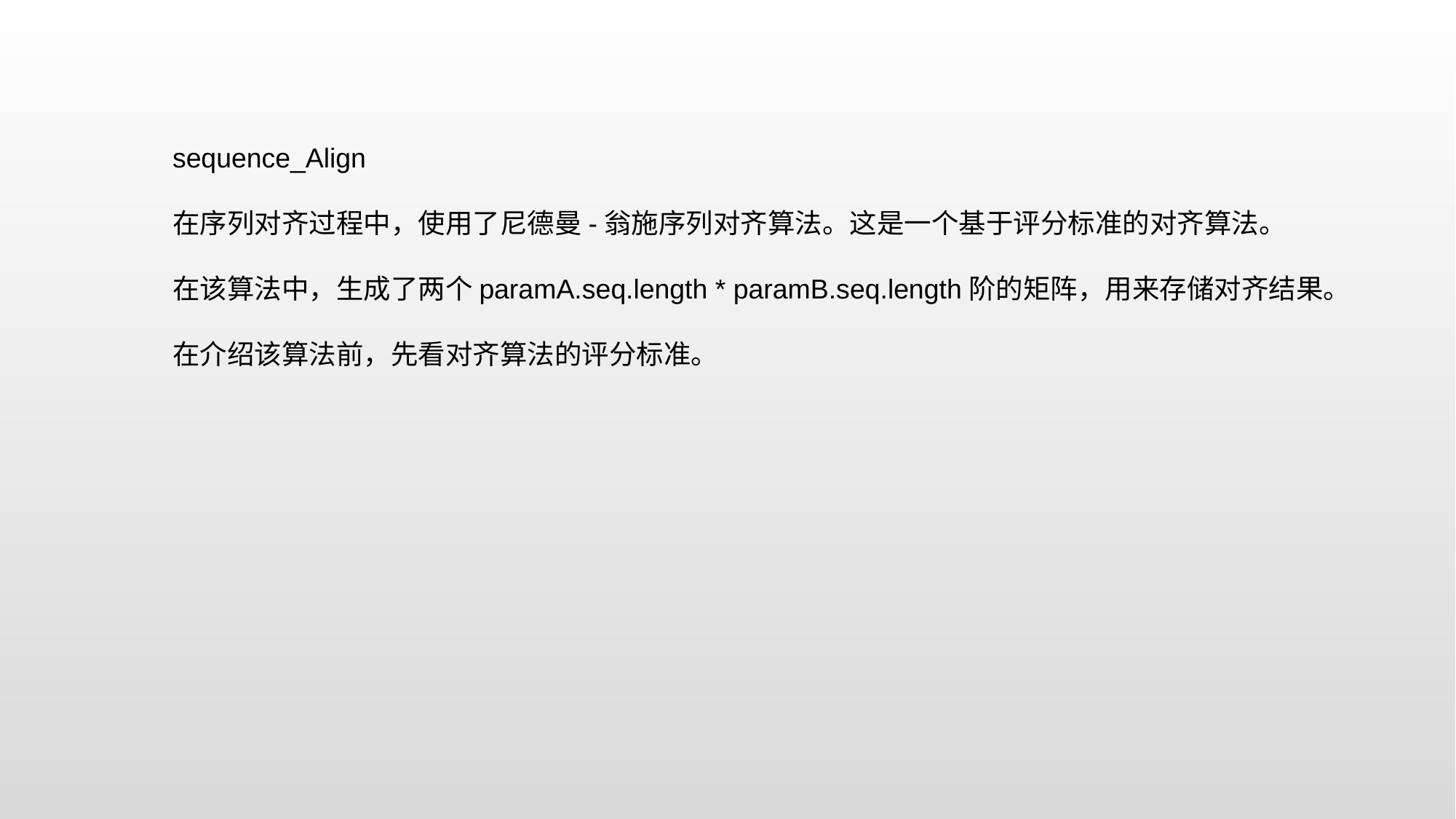

sequence_Align

在序列对齐过程中，使用了尼德曼-翁施序列对齐算法。这是一个基于评分标准的对齐算法。

在该算法中，生成了两个paramA.seq.length * paramB.seq.length阶的矩阵，用来存储对齐结果。

在介绍该算法前，先看对齐算法的评分标准。